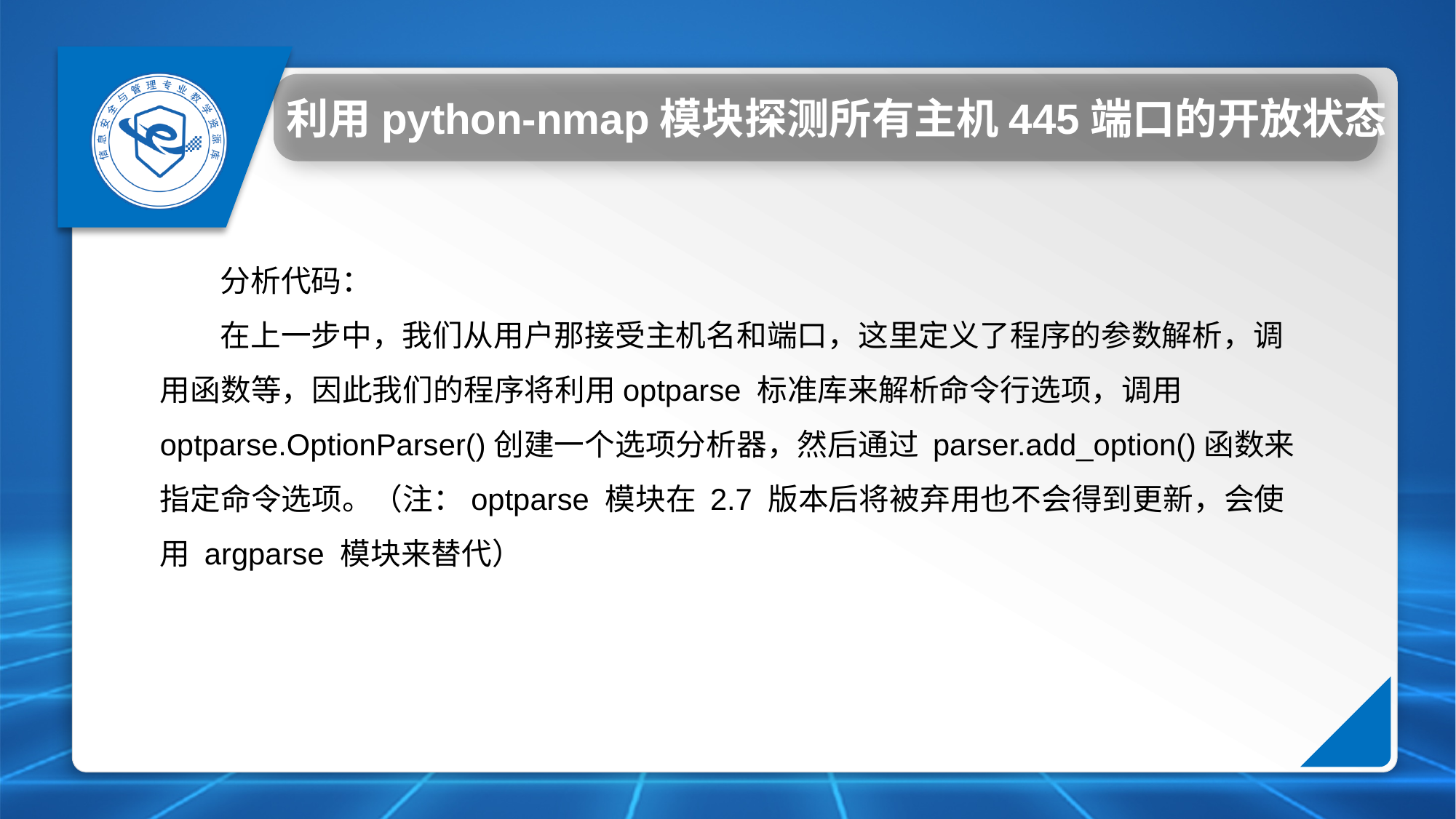

利用python-nmap模块探测所有主机445端口的开放状态
分析代码：
在上一步中，我们从用户那接受主机名和端口，这里定义了程序的参数解析，调用函数等，因此我们的程序将利用optparse 标准库来解析命令行选项，调用 optparse.OptionParser()创建一个选项分析器，然后通过 parser.add_option()函数来指定命令选项。（注：optparse 模块在 2.7 版本后将被弃用也不会得到更新，会使用 argparse 模块来替代）